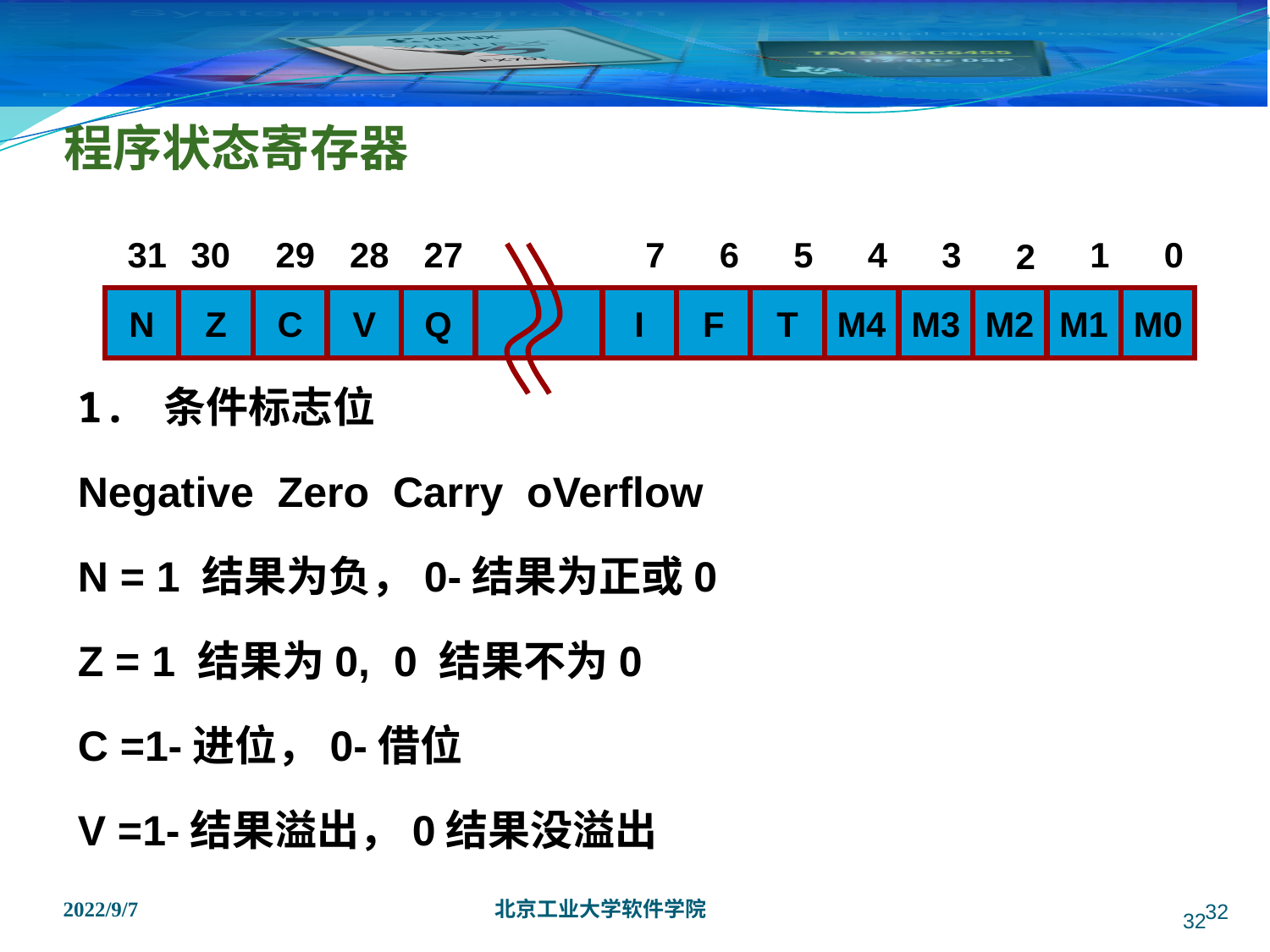

# 程序状态寄存器

1. 条件标志位
Negative  Zero  Carry  oVerflow
N = 1 结果为负，0-结果为正或0
Z = 1 结果为0,  0 结果不为0
C =1-进位，0-借位
V =1-结果溢出，0结果没溢出

31
30
29
28
27
7
6
5
4
3
1
0
2

N
Z
C
V
Q

I
F
T
M4
M3
M2
M1
M0
32